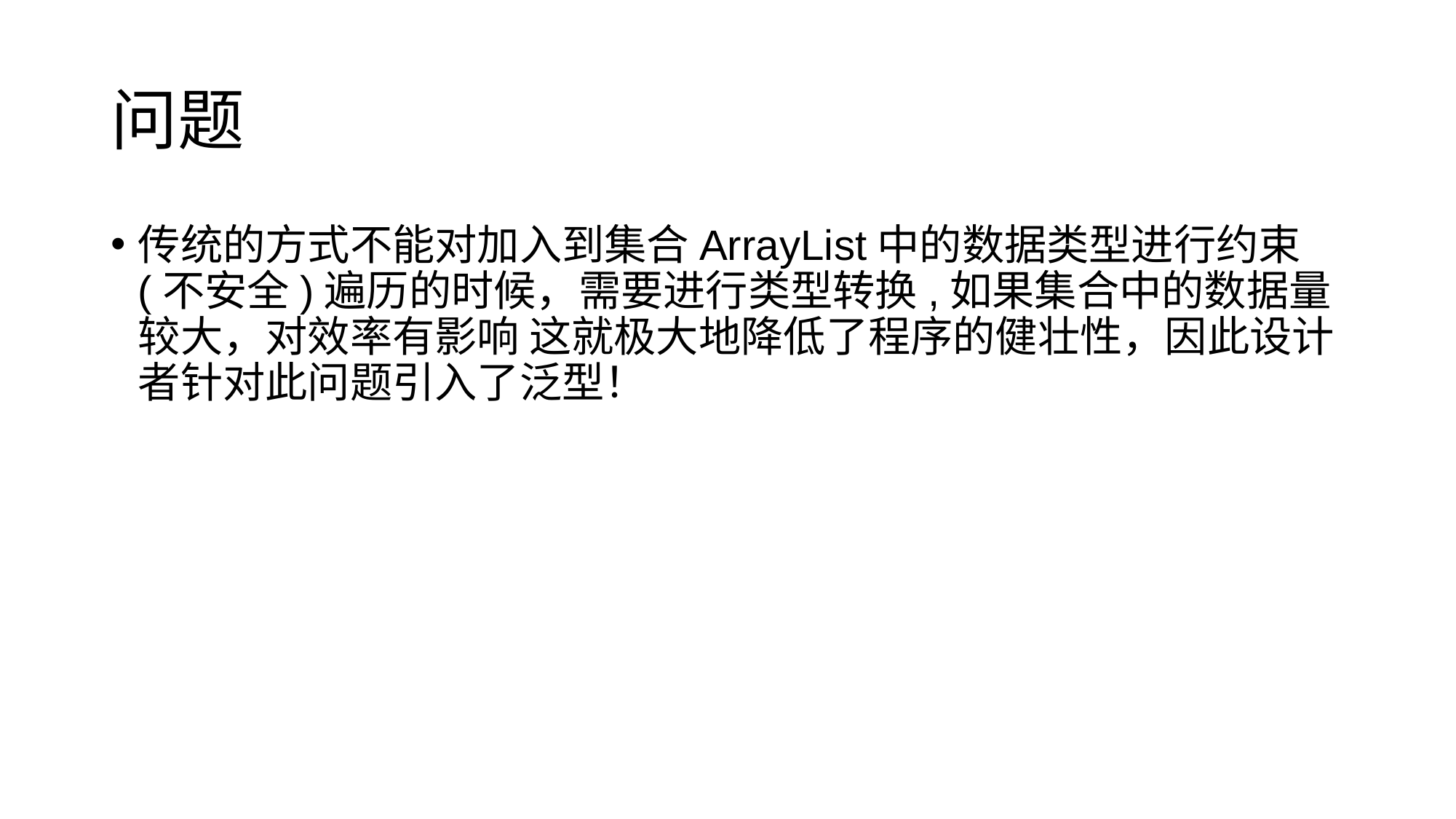

# 问题
传统的方式不能对加入到集合ArrayList中的数据类型进行约束(不安全)遍历的时候，需要进行类型转换,如果集合中的数据量较大，对效率有影响 这就极大地降低了程序的健壮性，因此设计者针对此问题引入了泛型！